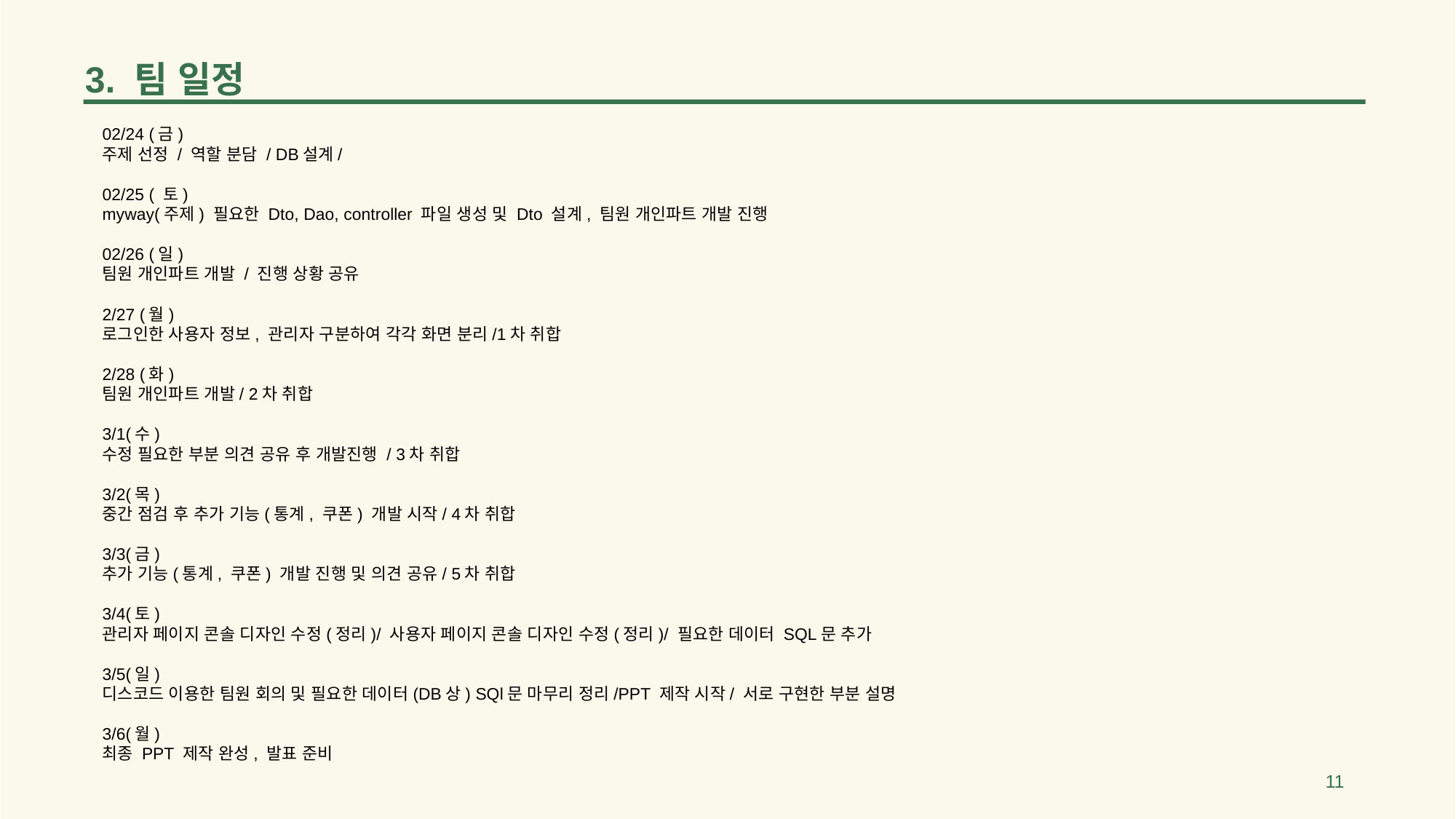

3. 팀 일정

02/24 (금)
주제 선정 / 역할 분담 / DB설계/

02/25 ( 토)
myway(주제) 필요한 Dto, Dao, controller 파일 생성 및 Dto 설계, 팀원 개인파트 개발 진행

02/26 (일)
팀원 개인파트 개발 / 진행 상황 공유

2/27 (월)
로그인한 사용자 정보, 관리자 구분하여 각각 화면 분리/1차 취합

2/28 (화)
팀원 개인파트 개발/ 2차 취합

3/1(수)
수정 필요한 부분 의견 공유 후 개발진행 / 3차 취합

3/2(목)
중간 점검 후 추가 기능(통계, 쿠폰) 개발 시작/ 4차 취합

3/3(금)
추가 기능(통계, 쿠폰) 개발 진행 및 의견 공유/ 5차 취합

3/4(토)
관리자 페이지 콘솔 디자인 수정(정리)/ 사용자 페이지 콘솔 디자인 수정(정리)/ 필요한 데이터 SQL문 추가

3/5(일)
디스코드 이용한 팀원 회의 및 필요한 데이터(DB상) SQl문 마무리 정리/PPT 제작 시작/ 서로 구현한 부분 설명

3/6(월)
최종 PPT 제작 완성, 발표 준비
11